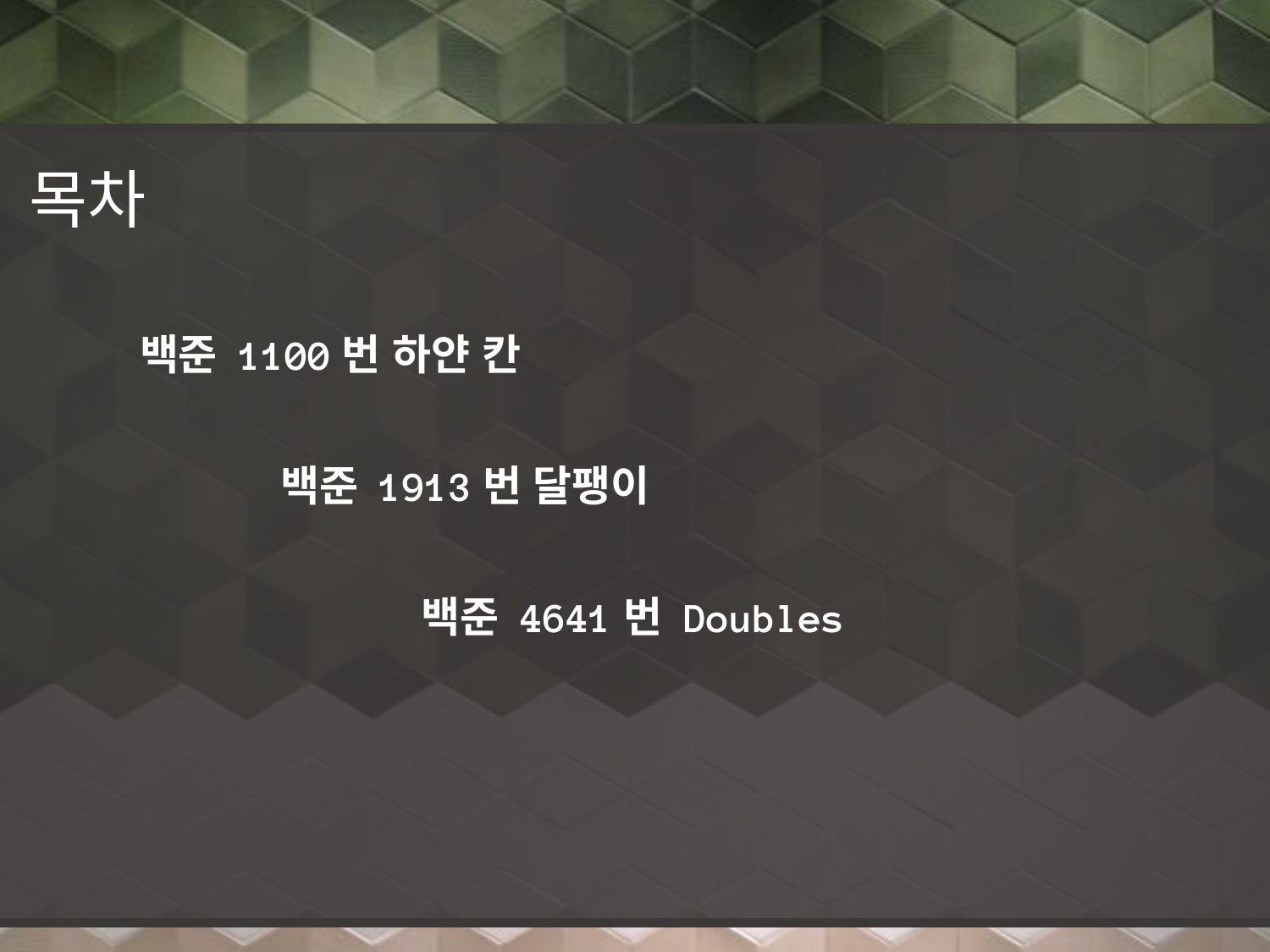

목차
백준 1100번 하얀 칸
백준 1913번 달팽이
백준 4641번 Doubles